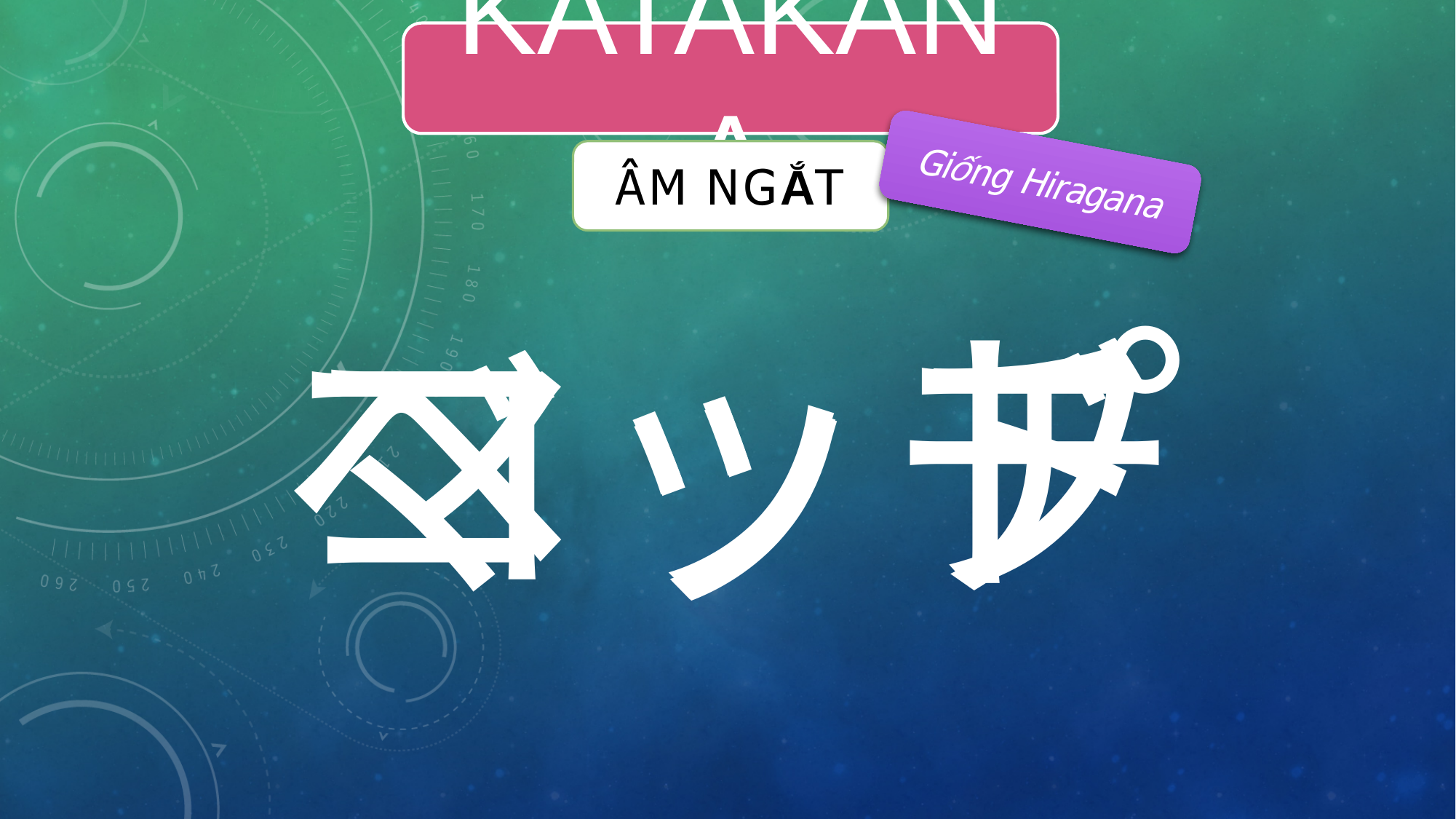

KATAKANA
Giống Hiragana
ÂM NGẮT
ベッド
コップ
マッチ